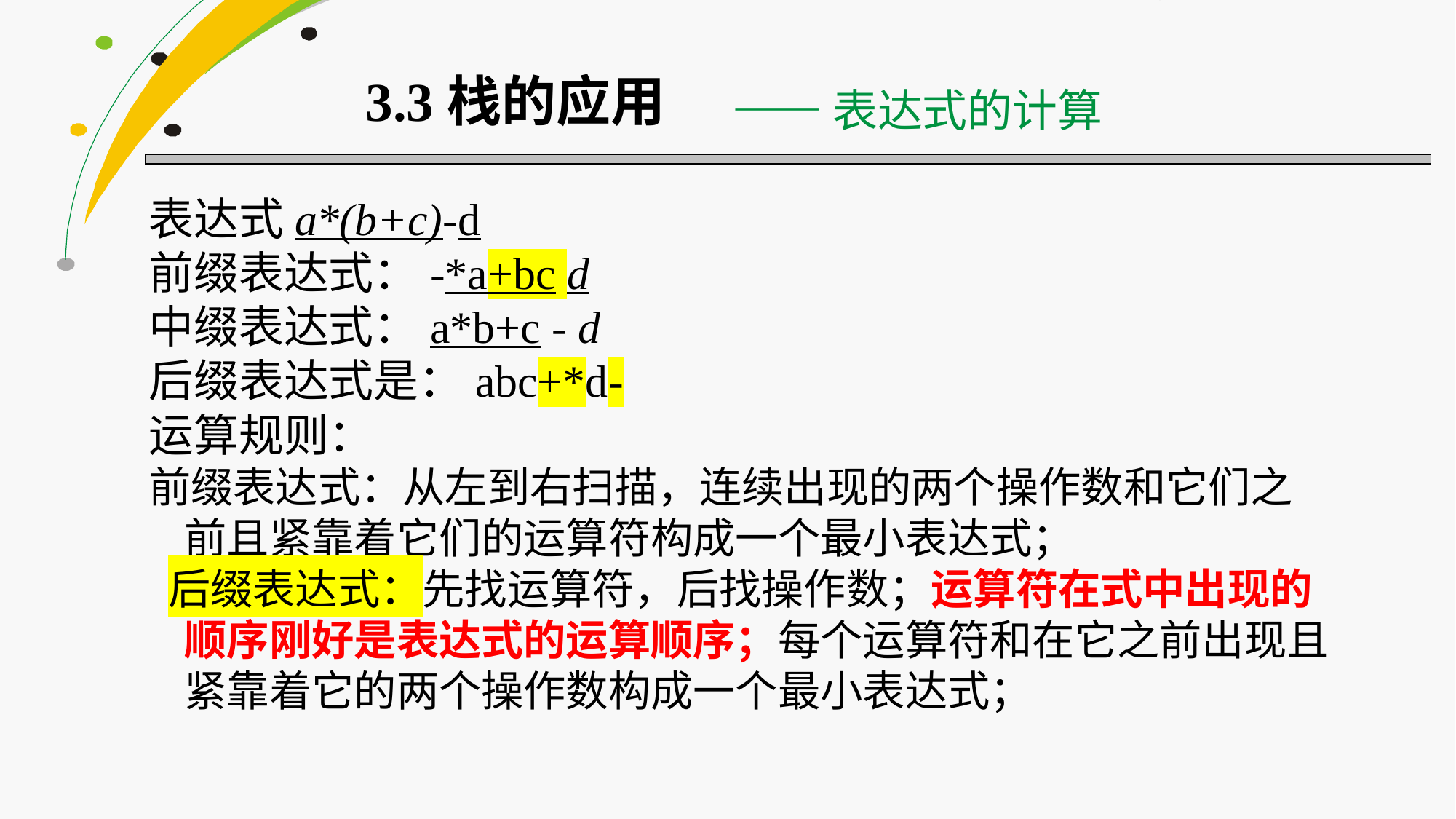

3.3栈的应用
——表达式的计算
表达式a*(b+c)-d
前缀表达式：-*a+bc d
中缀表达式：a*b+c - d
后缀表达式是：abc+*d-
运算规则：
前缀表达式：从左到右扫描，连续出现的两个操作数和它们之前且紧靠着它们的运算符构成一个最小表达式；
 后缀表达式：先找运算符，后找操作数；运算符在式中出现的顺序刚好是表达式的运算顺序；每个运算符和在它之前出现且紧靠着它的两个操作数构成一个最小表达式；